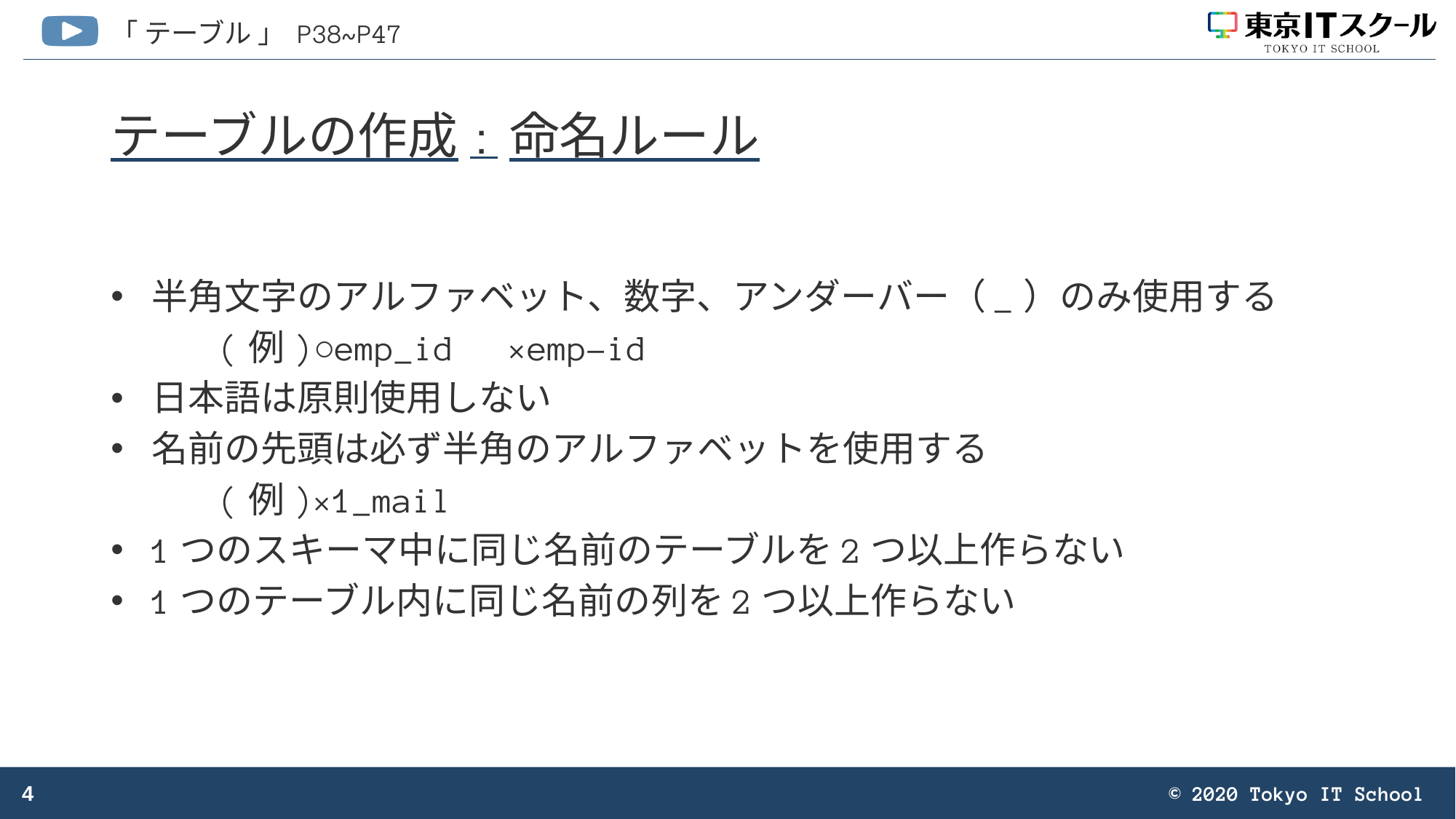

# テーブルの作成:命名ルール

半角文字のアルファベット、数字、アンダーバー（_）のみ使用する
	(例)○emp_id　×emp-id
日本語は原則使用しない
名前の先頭は必ず半角のアルファベットを使用する
	(例)×1_mail
1つのスキーマ中に同じ名前のテーブルを2つ以上作らない
1つのテーブル内に同じ名前の列を2つ以上作らない

4